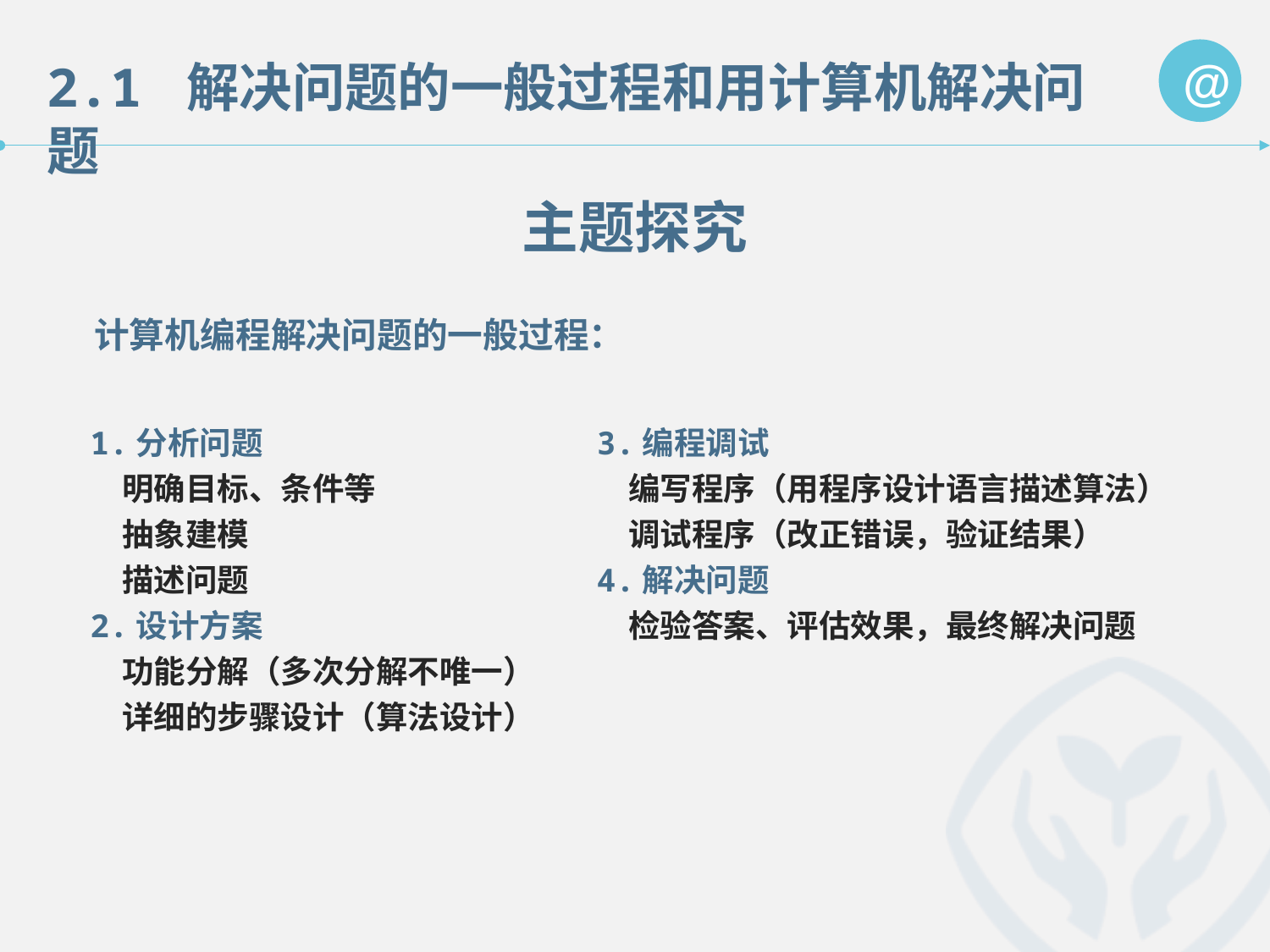

主题探究
计算机编程解决问题的一般过程：
1.分析问题
　明确目标、条件等
　抽象建模
　描述问题
2.设计方案
　功能分解（多次分解不唯一）
　详细的步骤设计（算法设计）
3.编程调试
　编写程序（用程序设计语言描述算法）
　调试程序（改正错误，验证结果）
4.解决问题
　检验答案、评估效果，最终解决问题